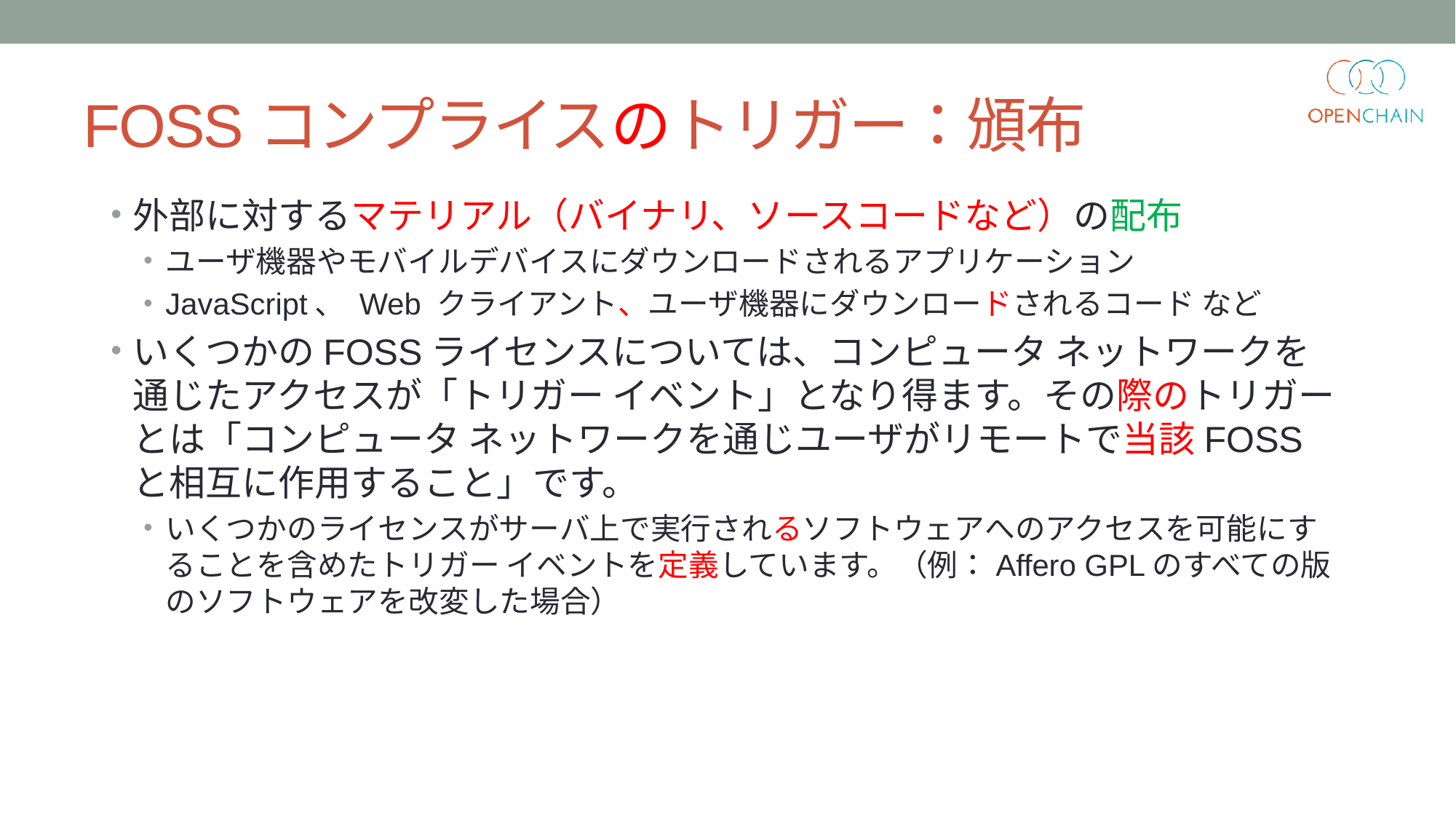

# FOSSコンプライスのトリガー：頒布
外部に対するマテリアル（バイナリ、ソースコードなど）の配布
ユーザ機器やモバイルデバイスにダウンロードされるアプリケーション
JavaScript、 Web クライアント、ユーザ機器にダウンロードされるコード など
いくつかのFOSSライセンスについては、コンピュータ ネットワークを通じたアクセスが「トリガー イベント」となり得ます。その際のトリガーとは「コンピュータ ネットワークを通じユーザがリモートで当該FOSSと相互に作用すること」です。
いくつかのライセンスがサーバ上で実行されるソフトウェアへのアクセスを可能にすることを含めたトリガー イベントを定義しています。（例：Affero GPLのすべての版のソフトウェアを改変した場合）